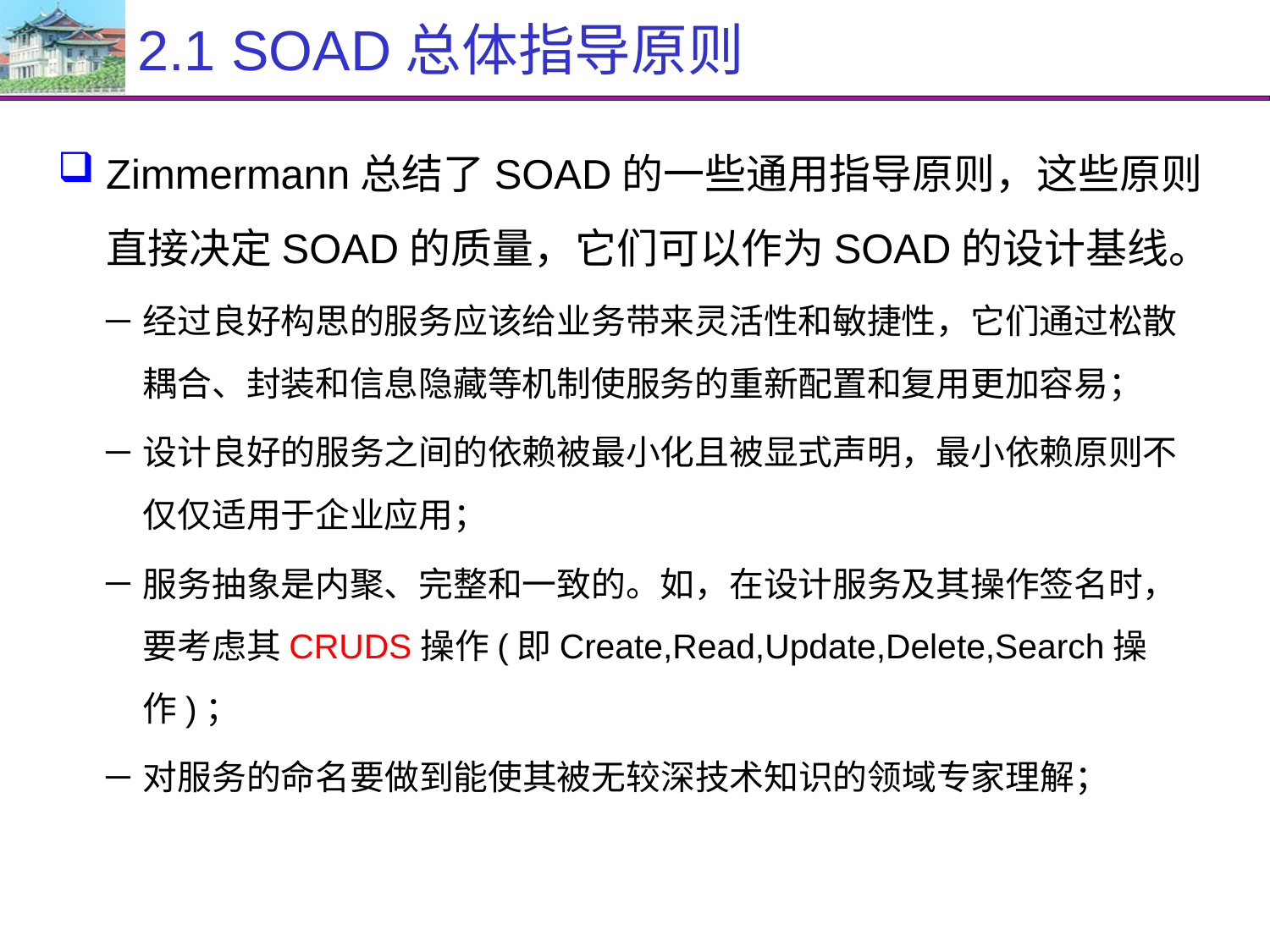

# 2.1 SOAD总体指导原则
Zimmermann总结了SOAD的一些通用指导原则，这些原则直接决定SOAD的质量，它们可以作为SOAD的设计基线。
经过良好构思的服务应该给业务带来灵活性和敏捷性，它们通过松散耦合、封装和信息隐藏等机制使服务的重新配置和复用更加容易；
设计良好的服务之间的依赖被最小化且被显式声明，最小依赖原则不仅仅适用于企业应用；
服务抽象是内聚、完整和一致的。如，在设计服务及其操作签名时，要考虑其CRUDS操作(即Create,Read,Update,Delete,Search操作)；
对服务的命名要做到能使其被无较深技术知识的领域专家理解；